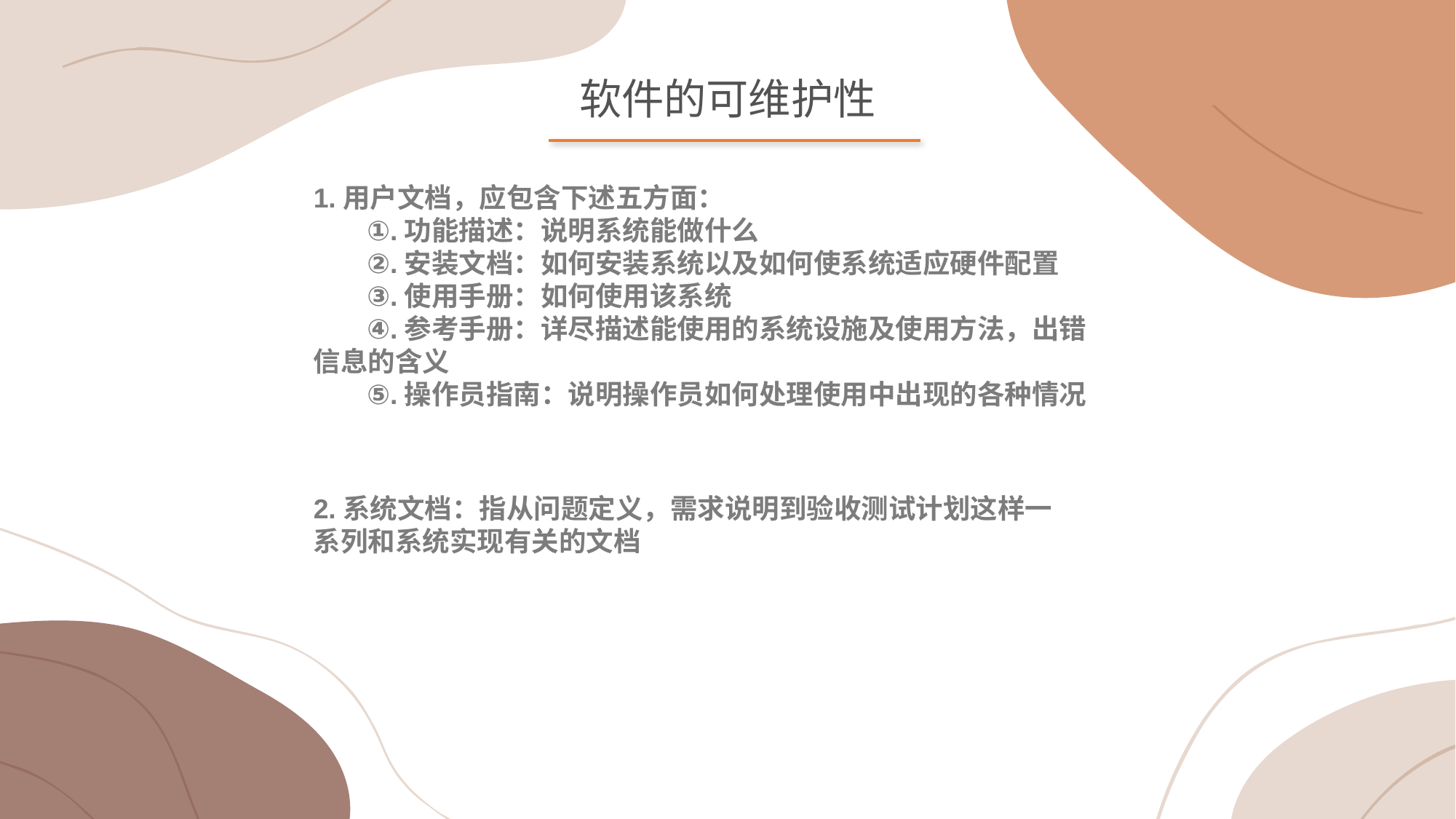

软件的可维护性
1.用户文档，应包含下述五方面：
       ①.功能描述：说明系统能做什么
       ②.安装文档：如何安装系统以及如何使系统适应硬件配置
       ③.使用手册：如何使用该系统
       ④.参考手册：详尽描述能使用的系统设施及使用方法，出错信息的含义
       ⑤.操作员指南：说明操作员如何处理使用中出现的各种情况
2.系统文档：指从问题定义，需求说明到验收测试计划这样一系列和系统实现有关的文档